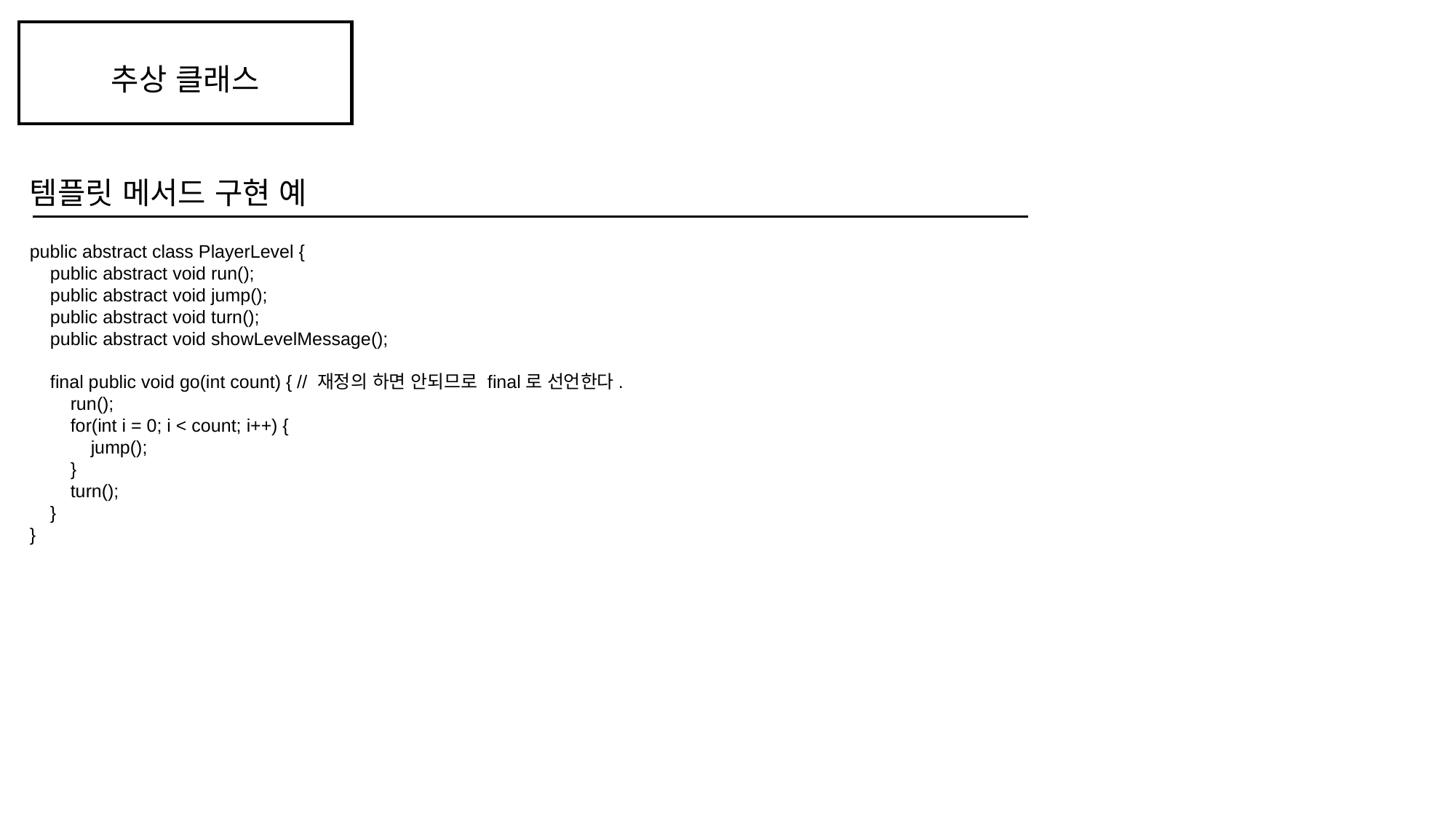

추상 클래스
템플릿 메서드 구현 예
public abstract class PlayerLevel {
    public abstract void run();
    public abstract void jump();
    public abstract void turn();
    public abstract void showLevelMessage();

    final public void go(int count) { // 재정의 하면 안되므로 final로 선언한다.
        run();
        for(int i = 0; i < count; i++) {
            jump();
        }
        turn();
    }
}